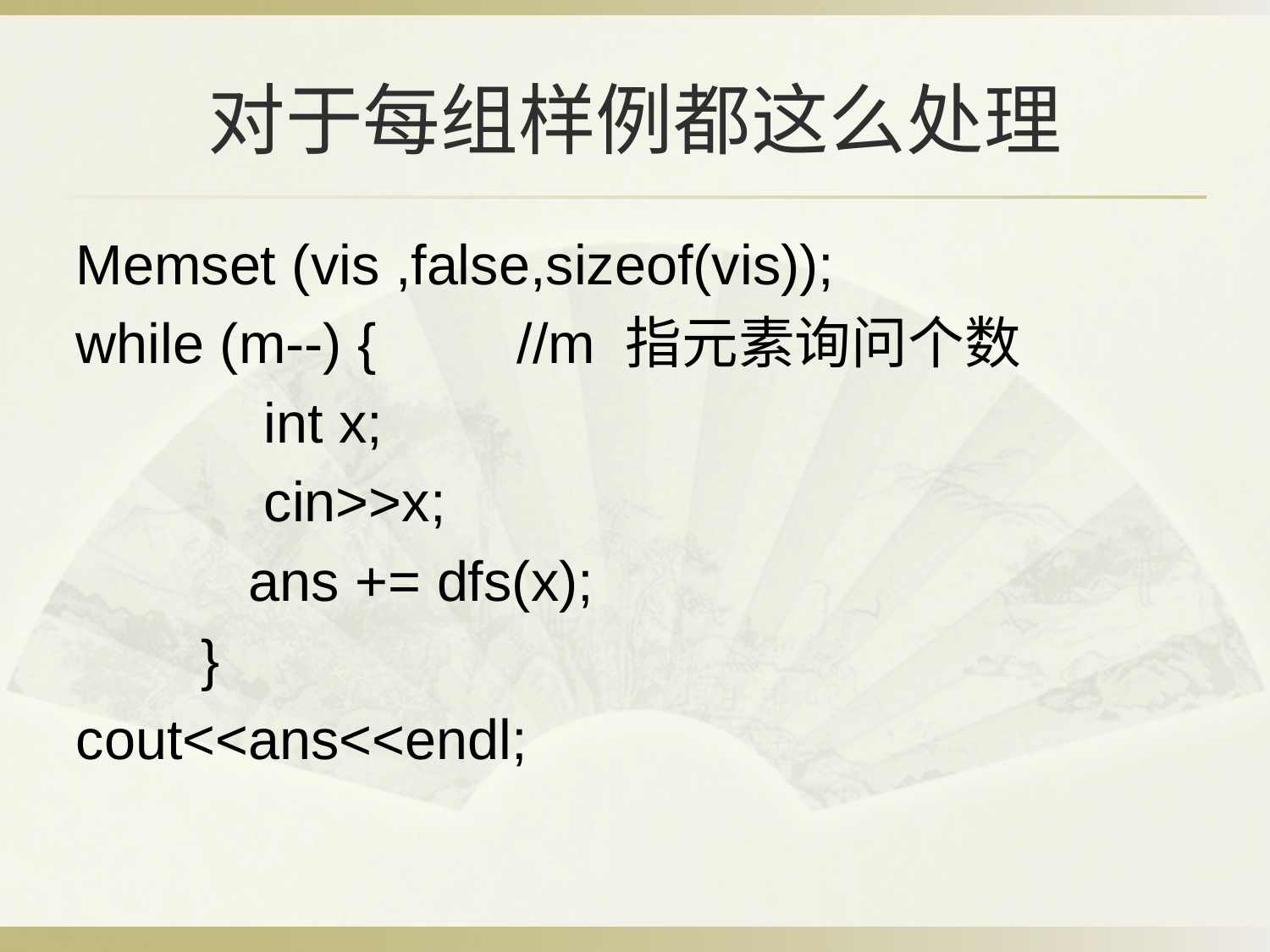

# 对于每组样例都这么处理
Memset (vis ,false,sizeof(vis));
while (m--) {         //m 指元素询问个数
            int x;
            cin>>x;
	        ans += dfs(x);
        }
cout<<ans<<endl;